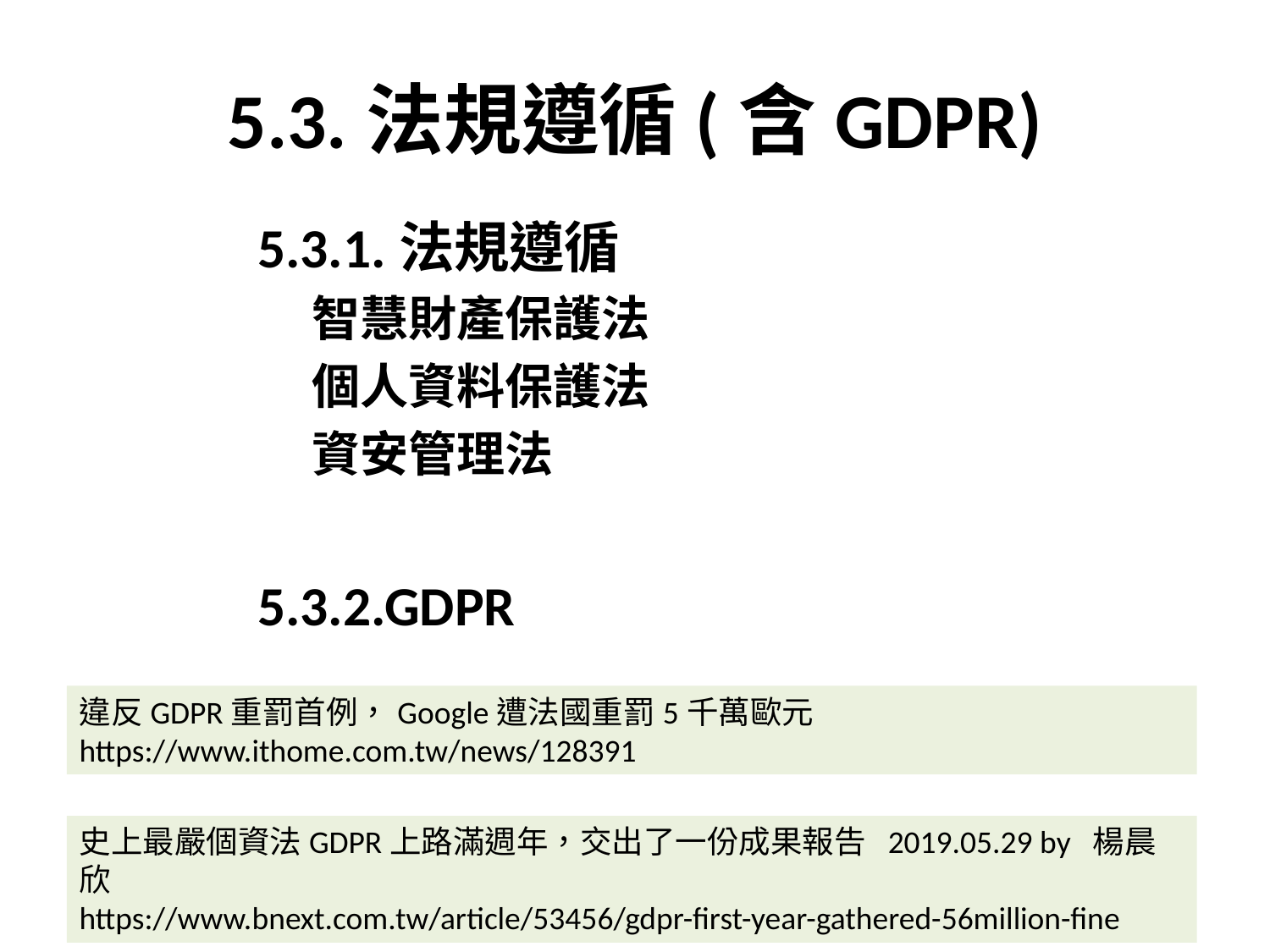

# 5.3.法規遵循(含GDPR)
5.3.1.法規遵循
智慧財產保護法
個人資料保護法
資安管理法

5.3.2.GDPR
違反GDPR重罰首例，Google遭法國重罰5千萬歐元  https://www.ithome.com.tw/news/128391
史上最嚴個資法GDPR上路滿週年，交出了一份成果報告  2019.05.29 by  楊晨欣
https://www.bnext.com.tw/article/53456/gdpr-first-year-gathered-56million-fine